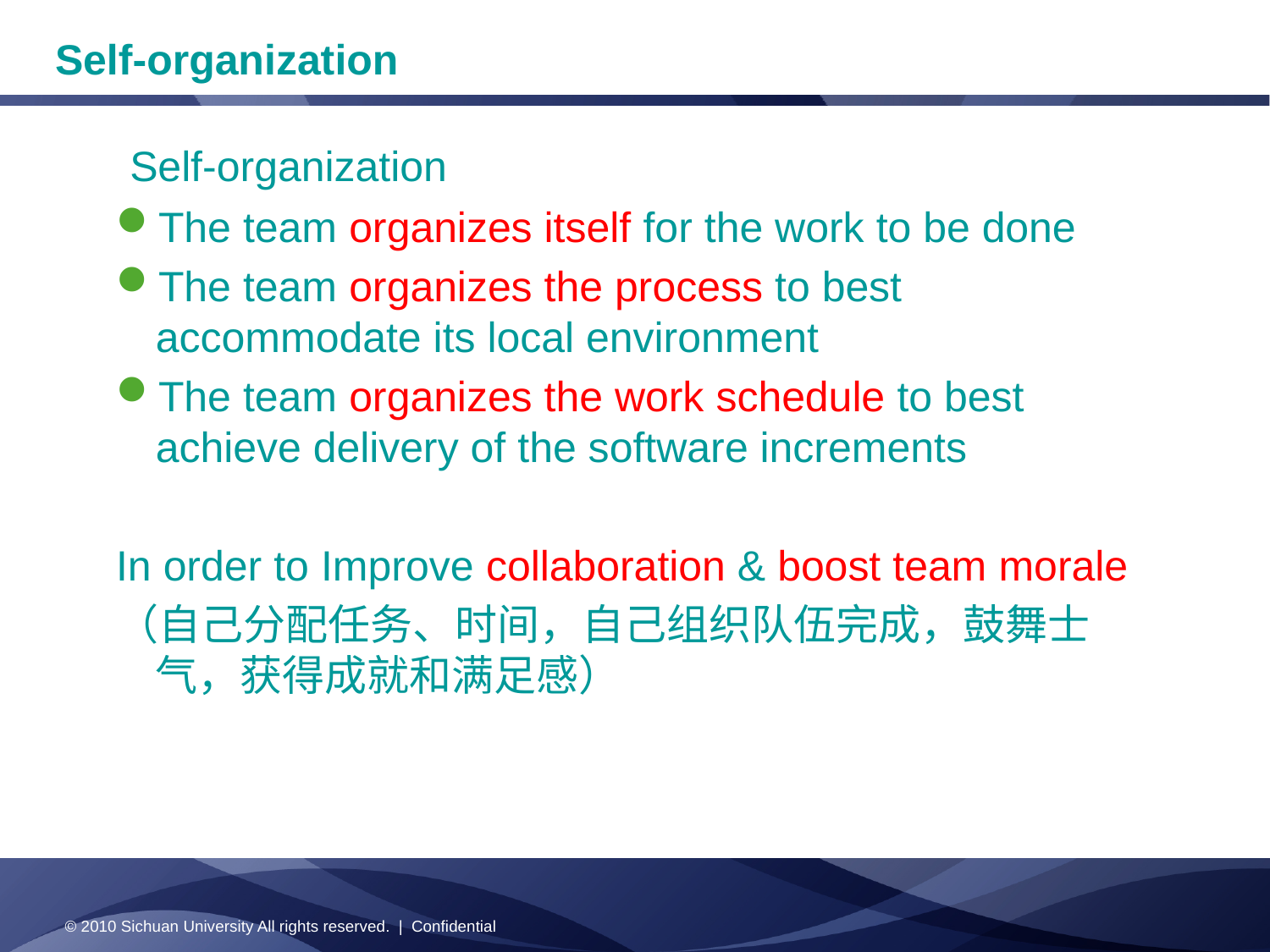

Self-organization
 Self-organization
The team organizes itself for the work to be done
The team organizes the process to best accommodate its local environment
The team organizes the work schedule to best achieve delivery of the software increments

In order to Improve collaboration & boost team morale
（自己分配任务、时间，自己组织队伍完成，鼓舞士气，获得成就和满足感）
© 2010 Sichuan University All rights reserved.  |  Confidential